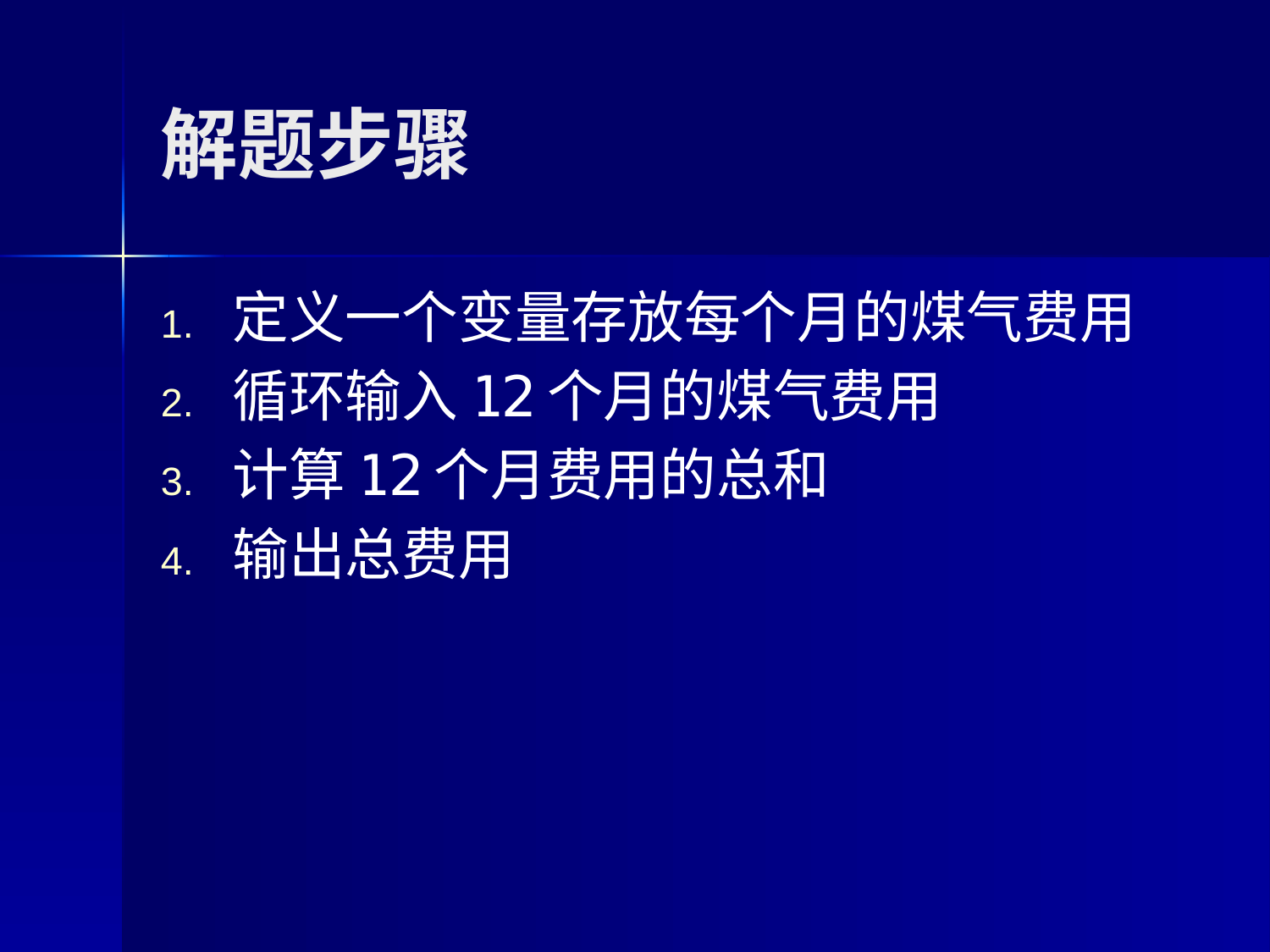

# 解题步骤
定义一个变量存放每个月的煤气费用
循环输入12个月的煤气费用
计算12个月费用的总和
输出总费用